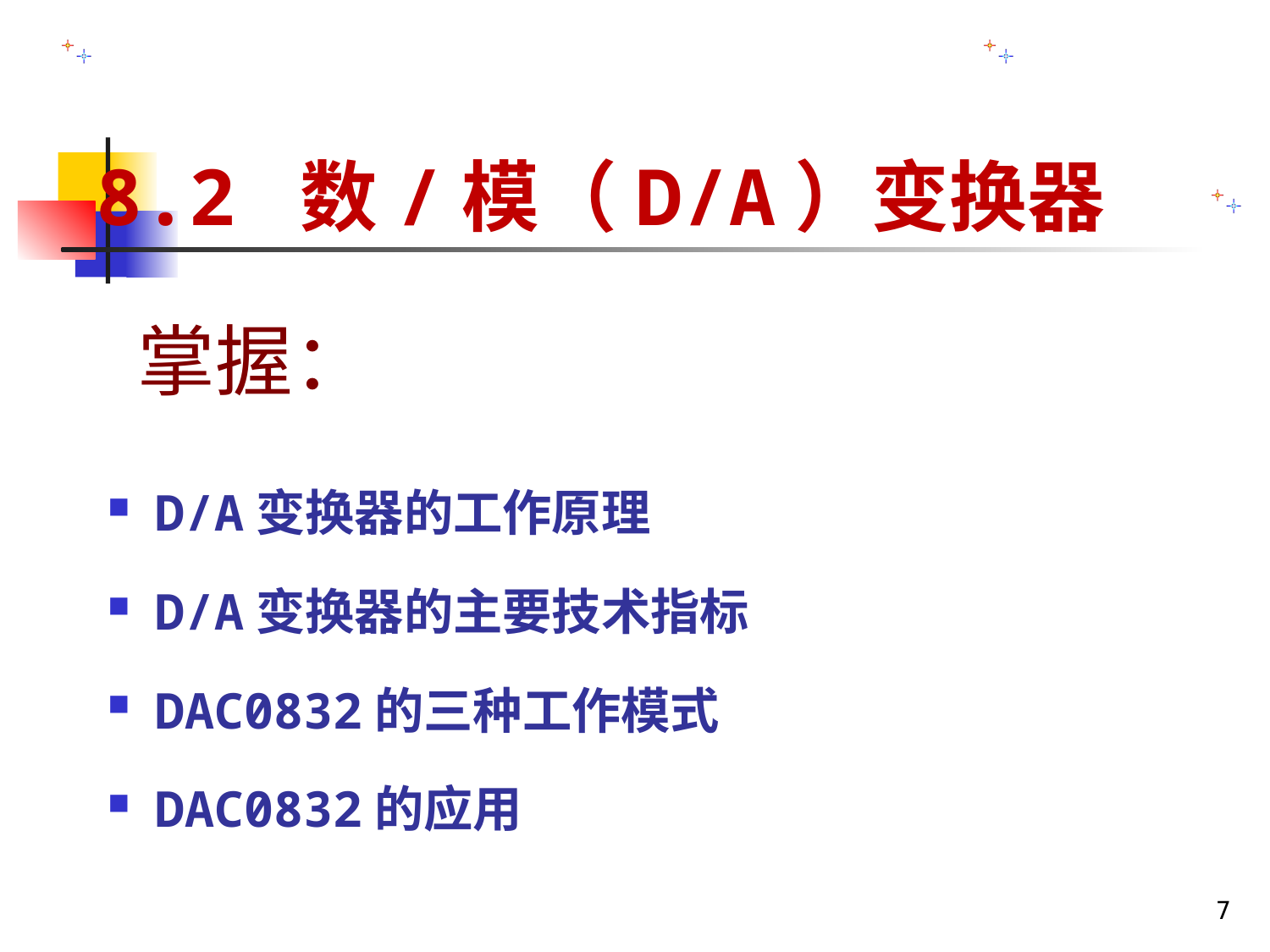

8.2 数/模（D/A）变换器
掌握：
D/A变换器的工作原理
D/A变换器的主要技术指标
DAC0832的三种工作模式
DAC0832的应用
7